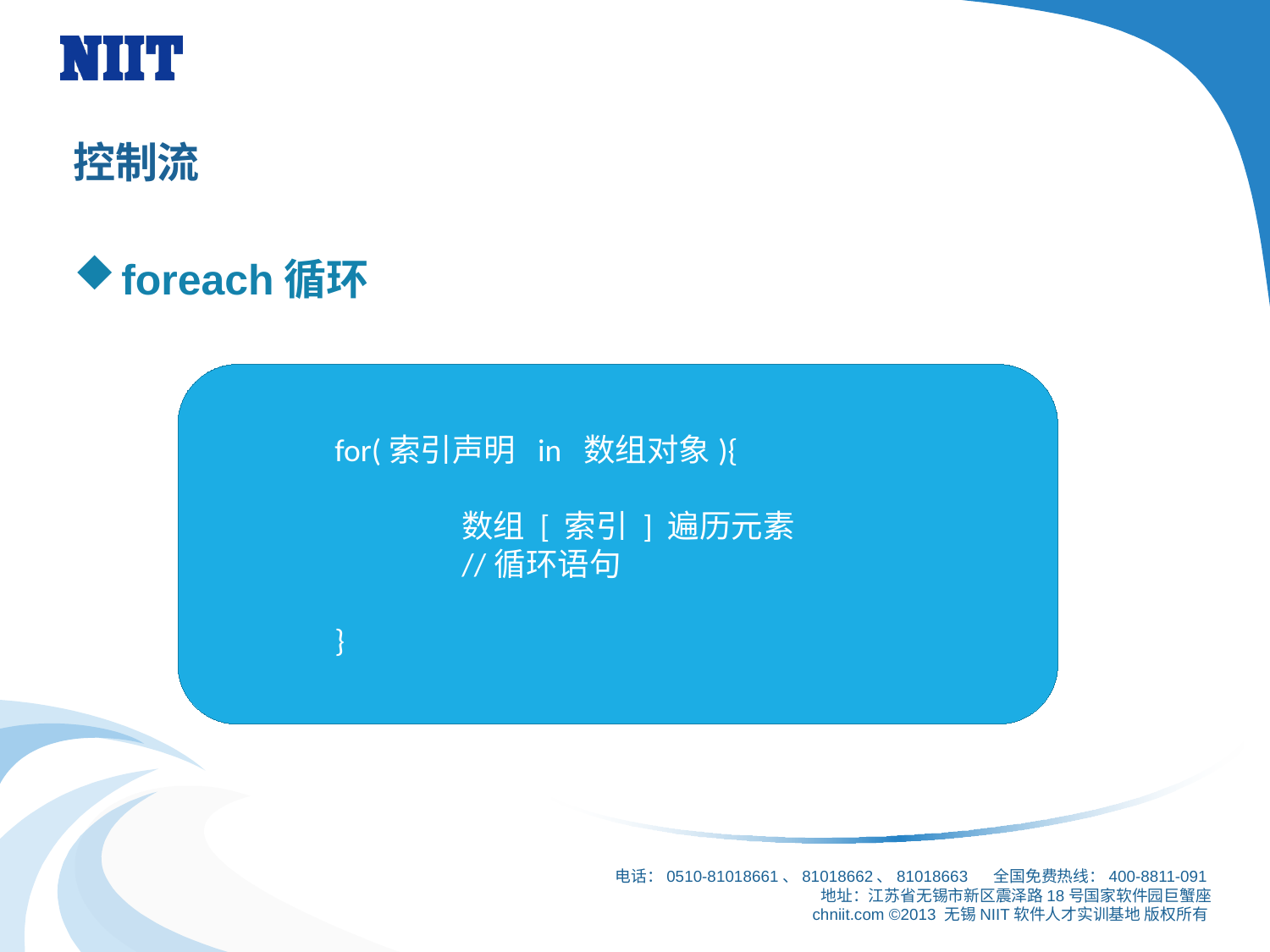

# 控制流
foreach循环
for(索引声明  in  数组对象){

	数组 [ 索引 ] 遍历元素
	//循环语句

}